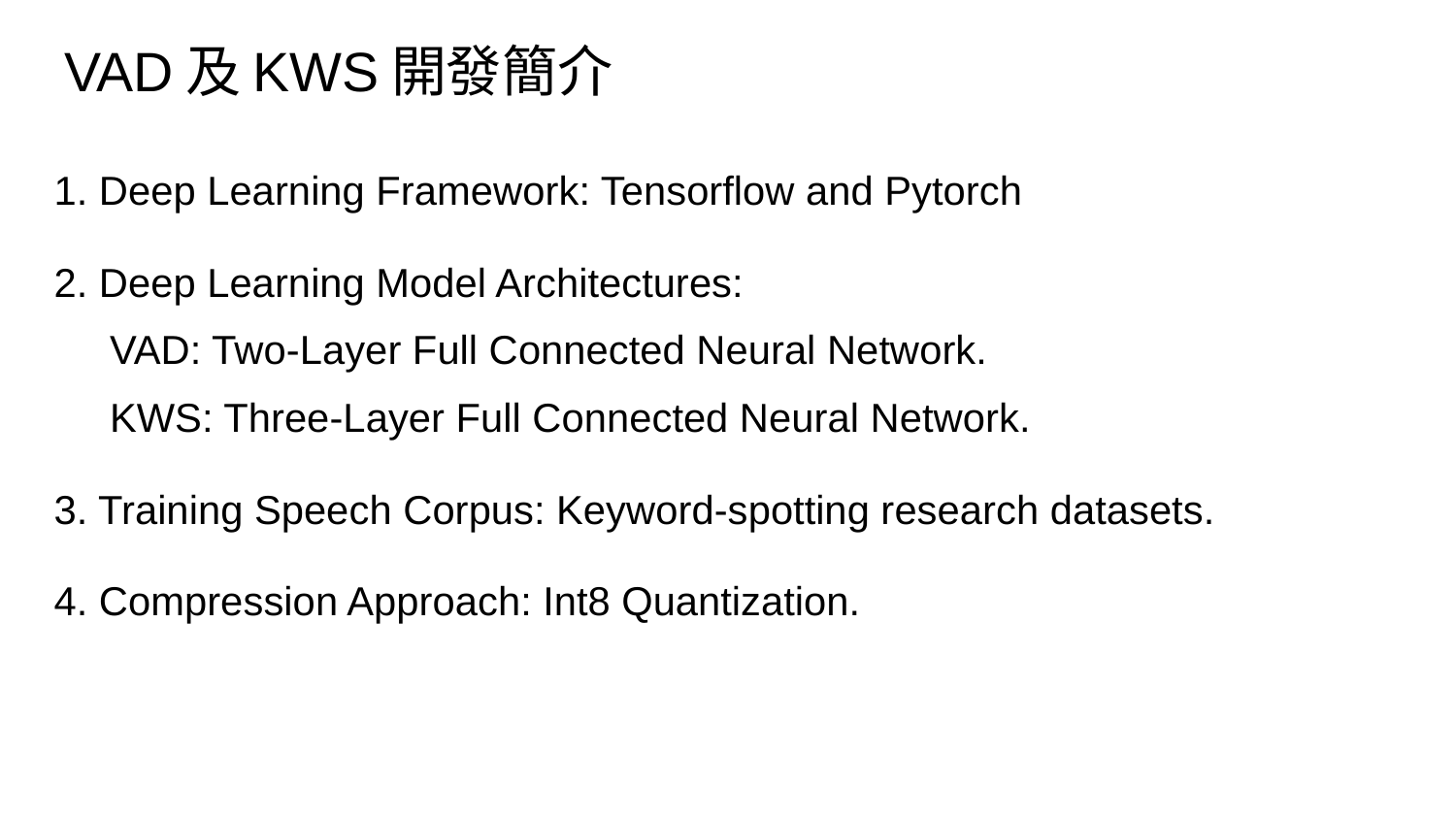

# VAD及KWS開發簡介
1. Deep Learning Framework: Tensorflow and Pytorch
2. Deep Learning Model Architectures:
     VAD: Two-Layer Full Connected Neural Network.
     KWS: Three-Layer Full Connected Neural Network.
3. Training Speech Corpus: Keyword-spotting research datasets.
4. Compression Approach: Int8 Quantization.